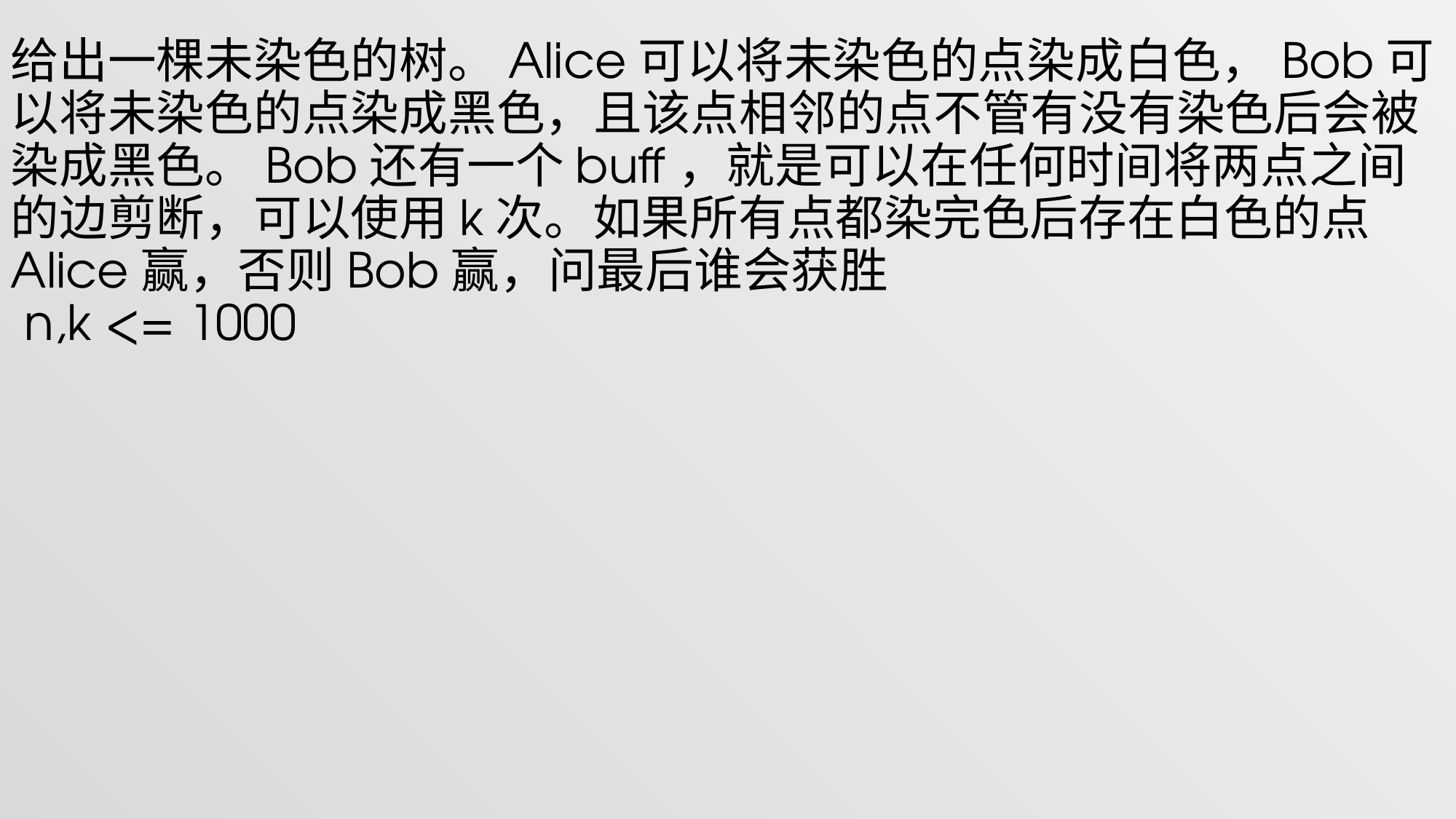

给出一棵未染色的树。Alice可以将未染色的点染成白色，Bob可以将未染色的点染成黑色，且该点相邻的点不管有没有染色后会被染成黑色。Bob还有一个buff，就是可以在任何时间将两点之间的边剪断，可以使用k次。如果所有点都染完色后存在白色的点Alice赢，否则Bob赢，问最后谁会获胜
 n,k <= 1000